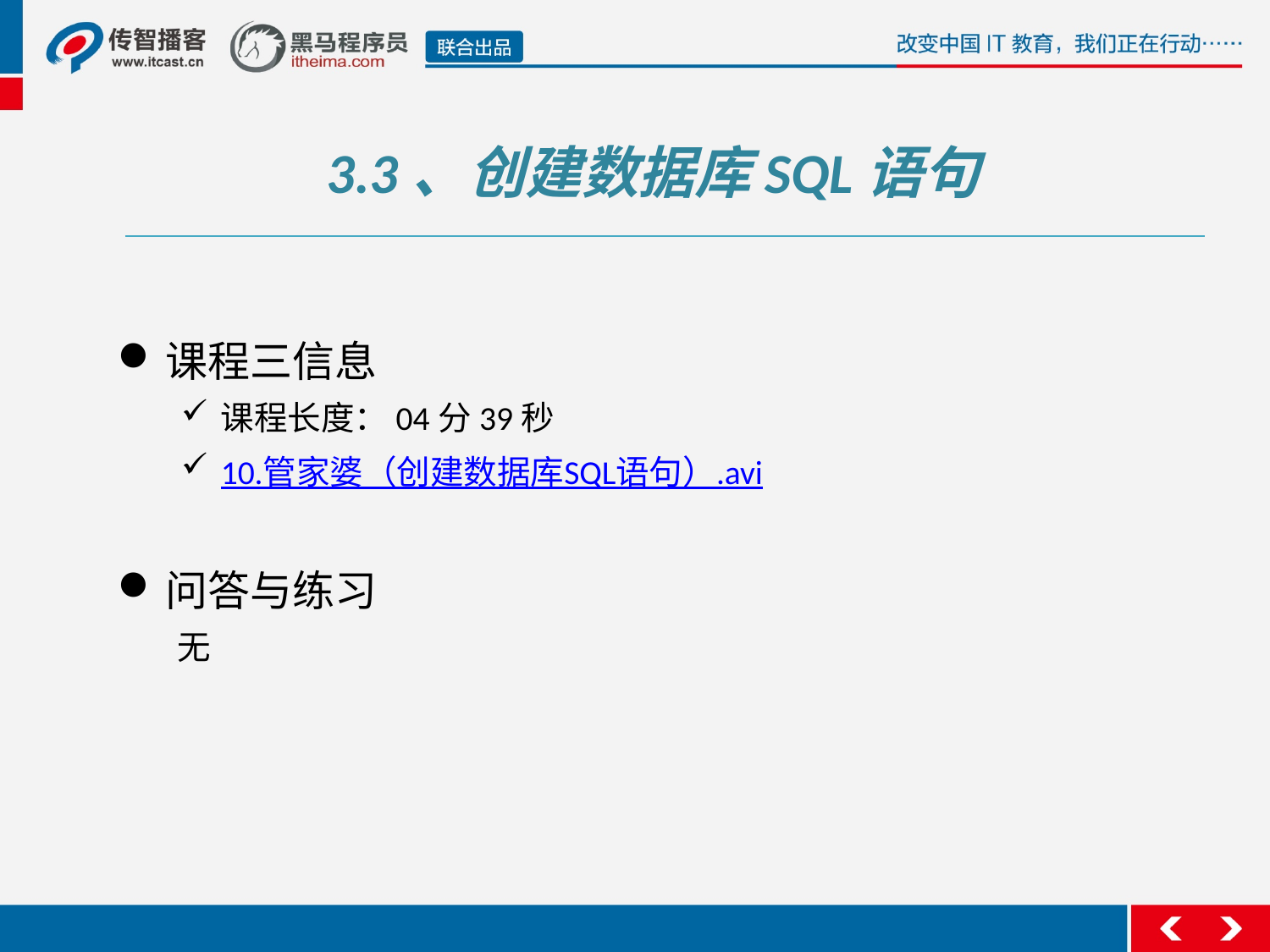

3.3、创建数据库SQL语句

课程三信息
课程长度：04分39秒
10.管家婆（创建数据库SQL语句）.avi

问答与练习
       无